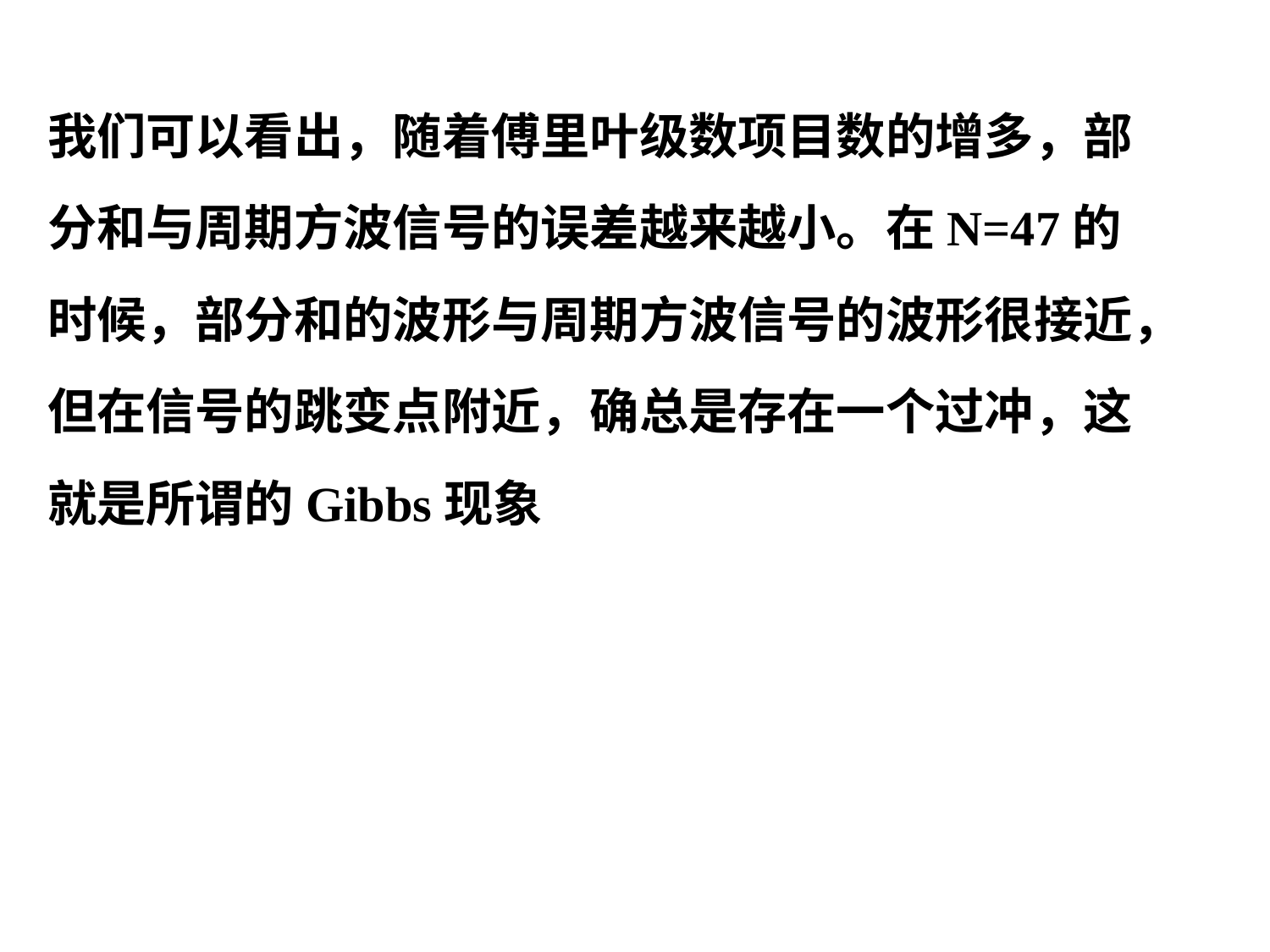

我们可以看出，随着傅里叶级数项目数的增多，部分和与周期方波信号的误差越来越小。在N=47的时候，部分和的波形与周期方波信号的波形很接近，但在信号的跳变点附近，确总是存在一个过冲，这就是所谓的Gibbs现象